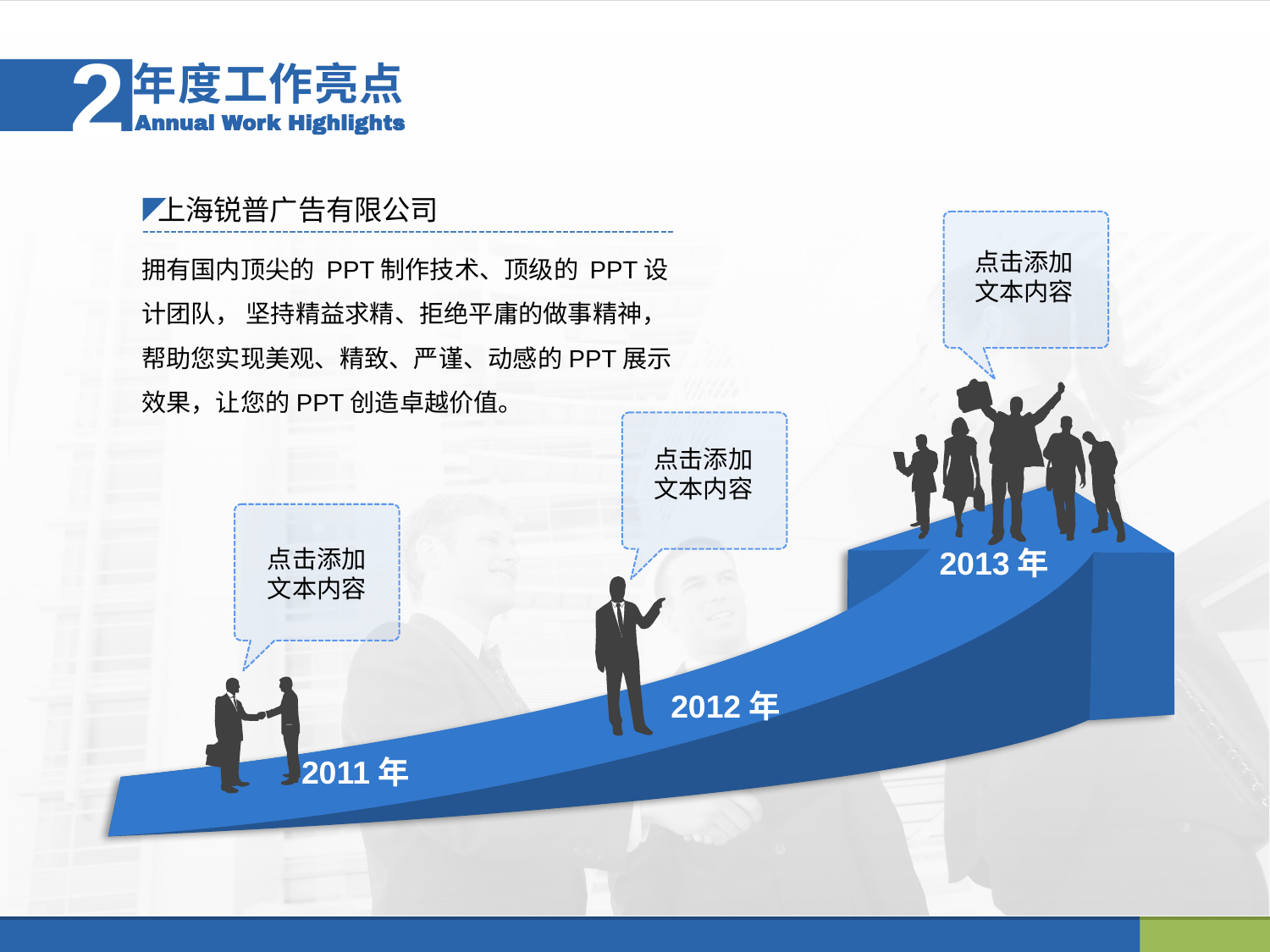

2
年度工作亮点

Annual Work Highlights
上海锐普广告有限公司

点击添加文本内容
拥有国内顶尖的 PPT制作技术、顶级的 PPT设计团队， 坚持精益求精、拒绝平庸的做事精神，帮助您实现美观、精致、严谨、动感的PPT展示效果，让您的PPT创造卓越价值。

2013年

点击添加文本内容

点击添加文本内容

2012年

2011年